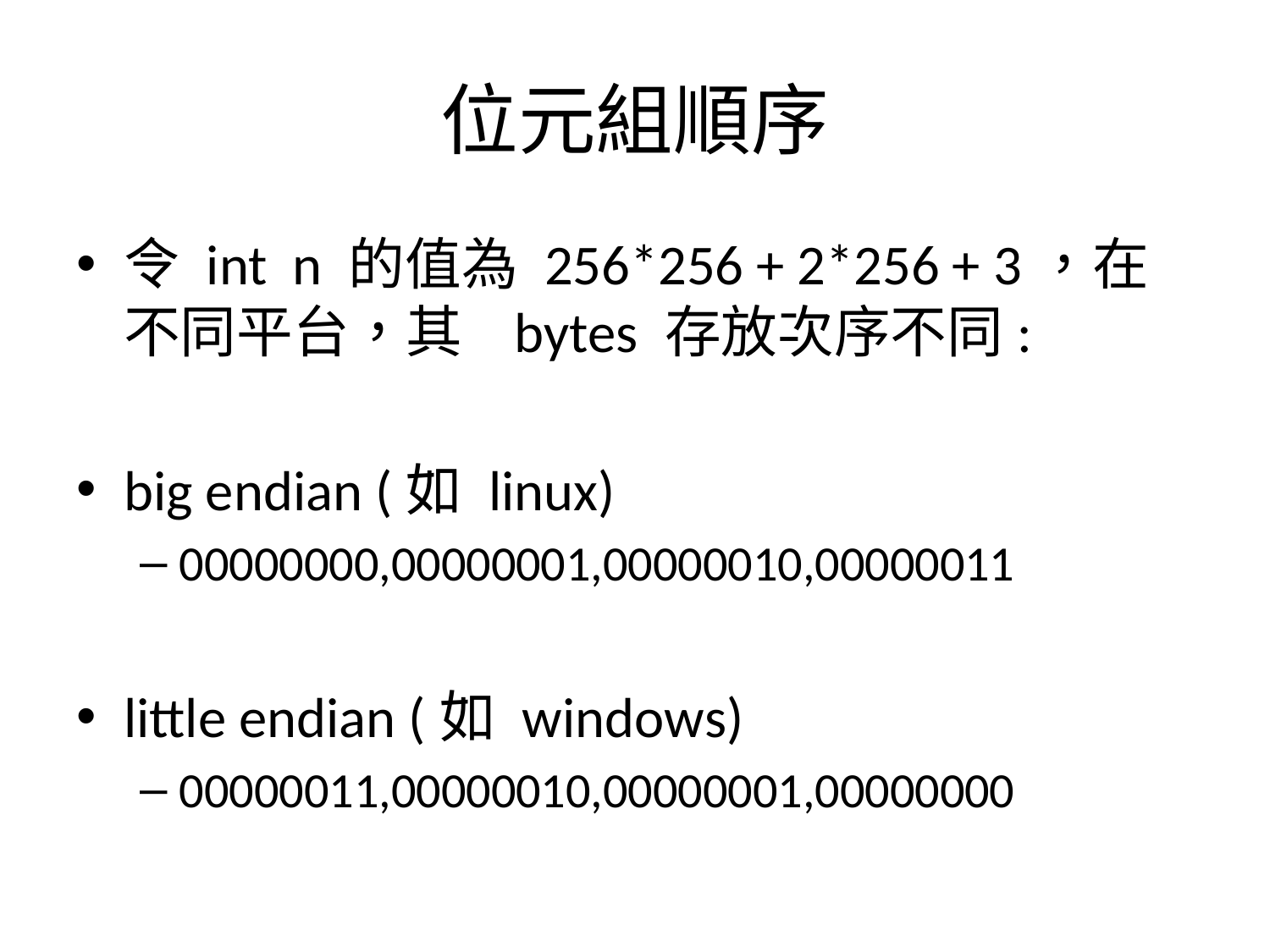

# 位元組順序
令 int  n 的值為 256*256 + 2*256 + 3，在不同平台，其   bytes 存放次序不同:

big endian (如 linux)
00000000,00000001,00000010,00000011

little endian (如 windows)
00000011,00000010,00000001,00000000